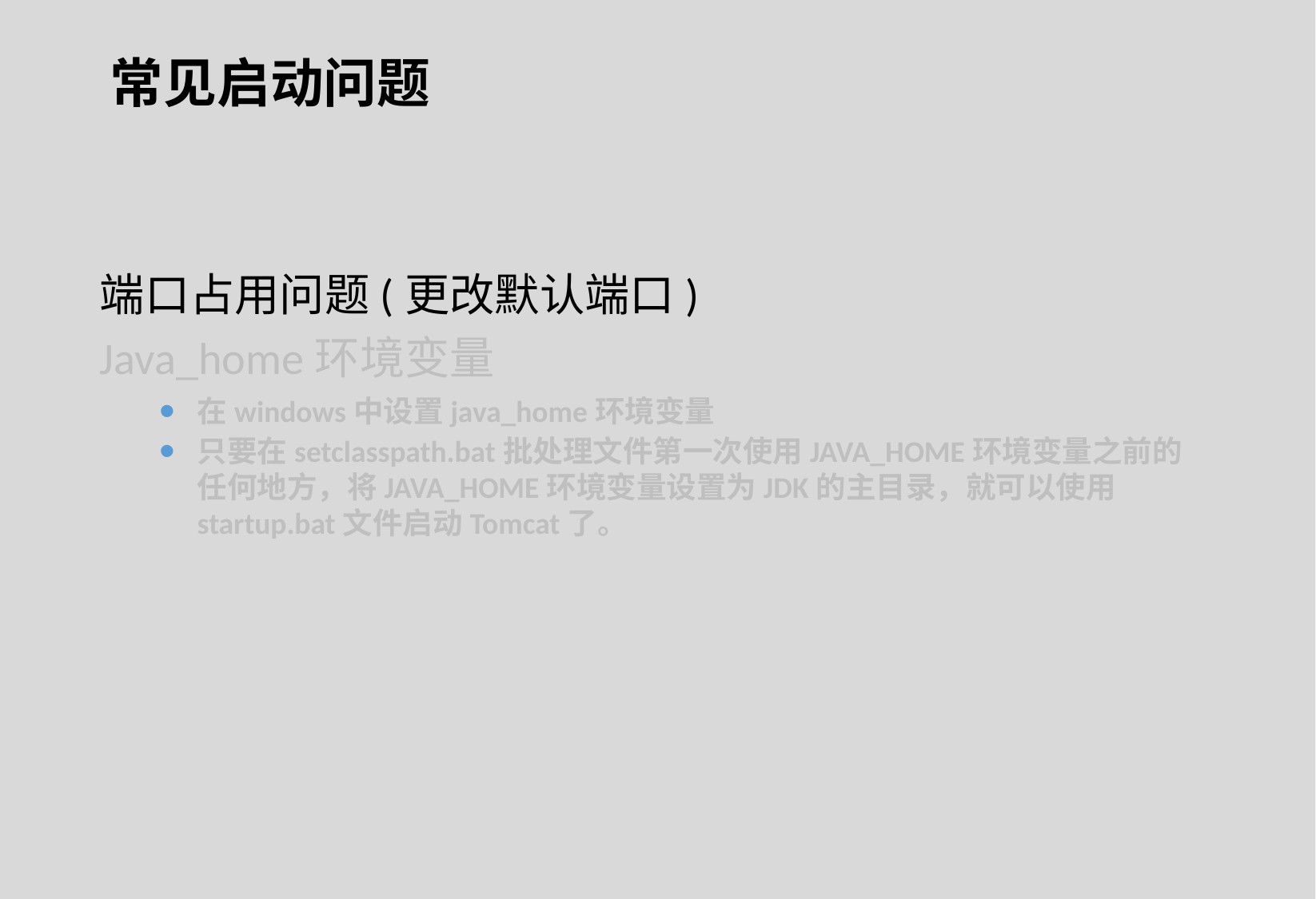

常见启动问题
端口占用问题(更改默认端口)
Java_home环境变量
在windows中设置java_home环境变量
只要在setclasspath.bat批处理文件第一次使用JAVA_HOME环境变量之前的任何地方，将JAVA_HOME环境变量设置为JDK的主目录，就可以使用startup.bat文件启动Tomcat了。